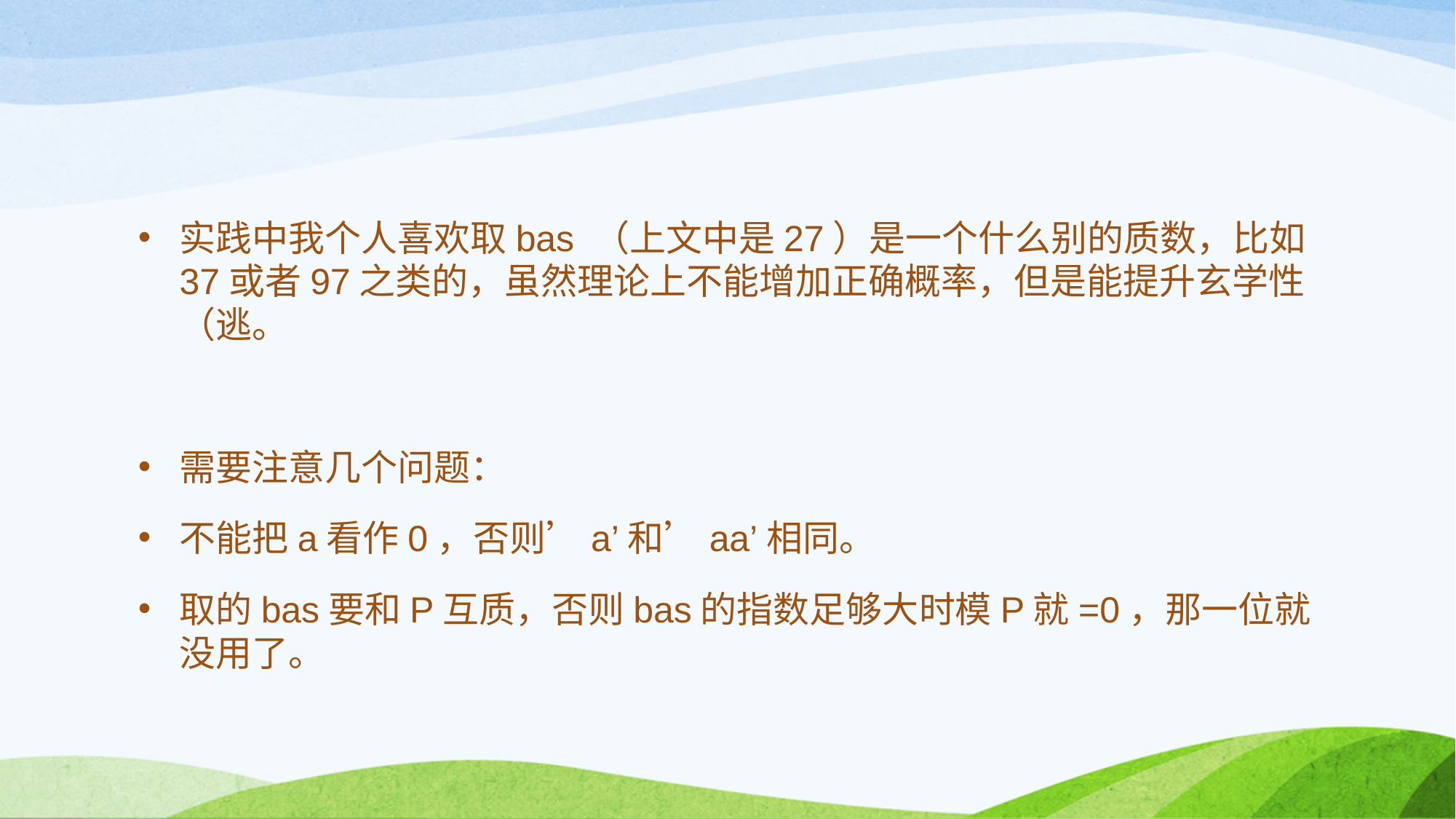

#
实践中我个人喜欢取bas （上文中是27）是一个什么别的质数，比如37或者97之类的，虽然理论上不能增加正确概率，但是能提升玄学性（逃。

需要注意几个问题：
不能把a看作0，否则’a’和’aa’相同。
取的bas要和P互质，否则bas的指数足够大时模P就=0，那一位就没用了。